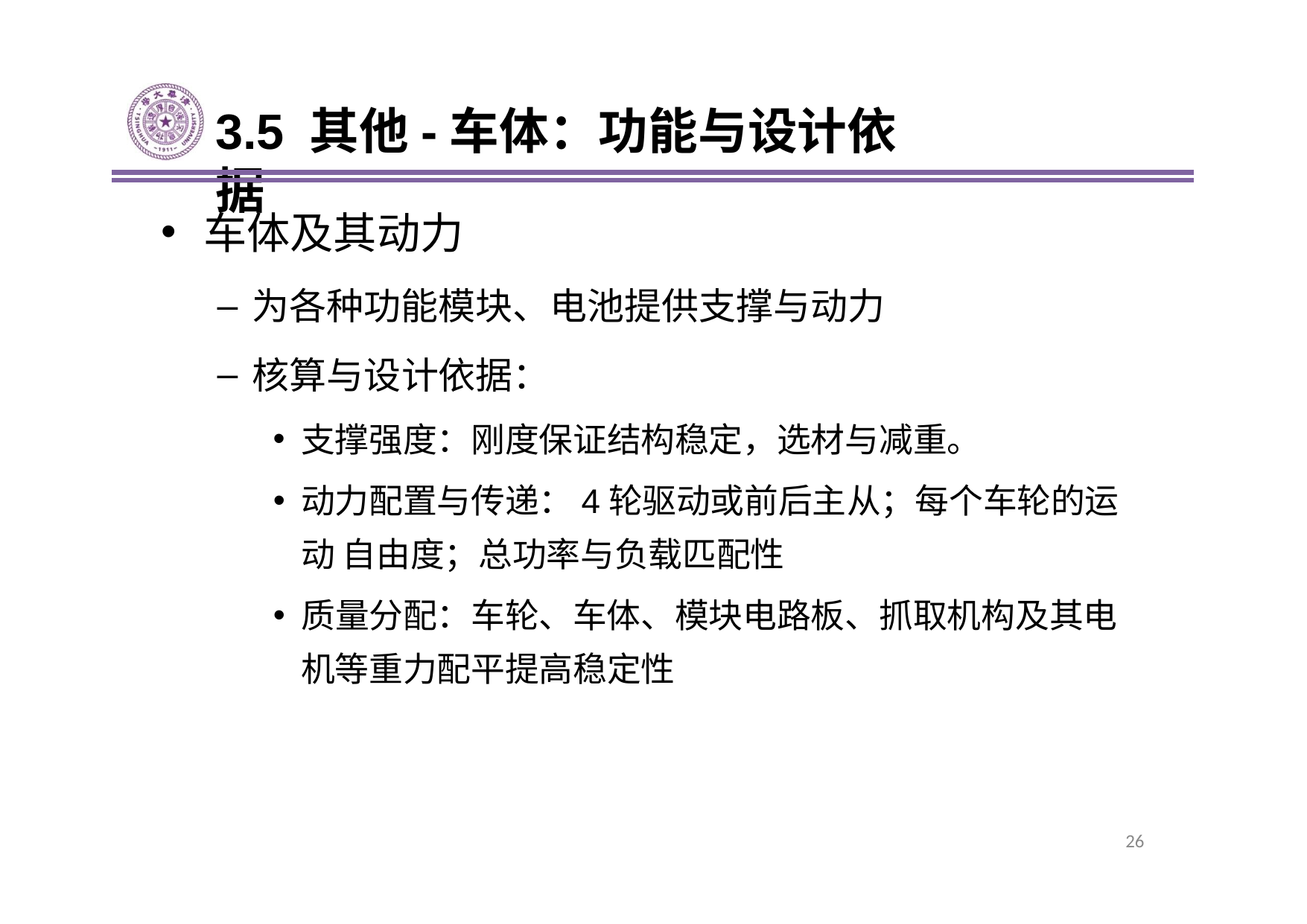

# 3.5 其他-车体：功能与设计依据

车体及其动力
为各种功能模块、电池提供支撑与动力
核算与设计依据：
支撑强度：刚度保证结构稳定，选材与减重。
动力配置与传递：4轮驱动或前后主从；每个车轮的运动 自由度；总功率与负载匹配性
质量分配：车轮、车体、模块电路板、抓取机构及其电 机等重力配平提高稳定性

26